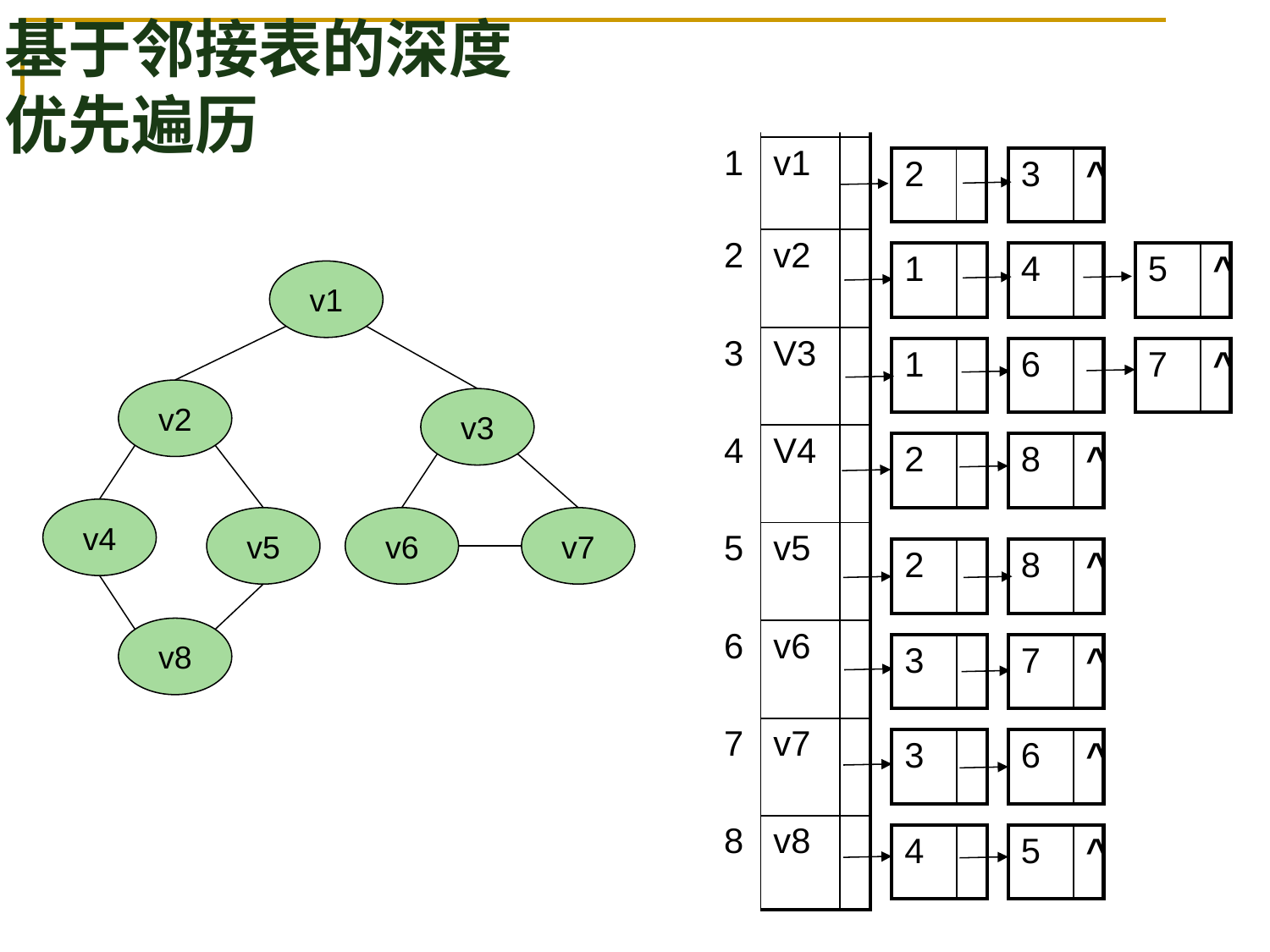

基于邻接表的深度优先遍历

| 0 |  |  |
| --- | --- | --- |
| 1 | v1 |  |
| 2 | v2 |  |
| 3 | V3 |  |
| 4 | V4 |  |
| 5 | v5 |  |
| 6 | v6 |  |
| 7 | v7 |  |
| 8 | v8 |  |
| 2 |  |
| --- | --- |
| 3 | ^ |
| --- | --- |
| 1 |  |
| --- | --- |
| 4 |  |
| --- | --- |
| 5 | ^ |
| --- | --- |
v1
v2
v3
v4
v5
v6
v7
v8
| 1 |  |
| --- | --- |
| 6 |  |
| --- | --- |
| 7 | ^ |
| --- | --- |
| 2 |  |
| --- | --- |
| 8 | ^ |
| --- | --- |
| 2 |  |
| --- | --- |
| 8 | ^ |
| --- | --- |
| 3 |  |
| --- | --- |
| 7 | ^ |
| --- | --- |
| 3 |  |
| --- | --- |
| 6 | ^ |
| --- | --- |
| 4 |  |
| --- | --- |
| 5 | ^ |
| --- | --- |